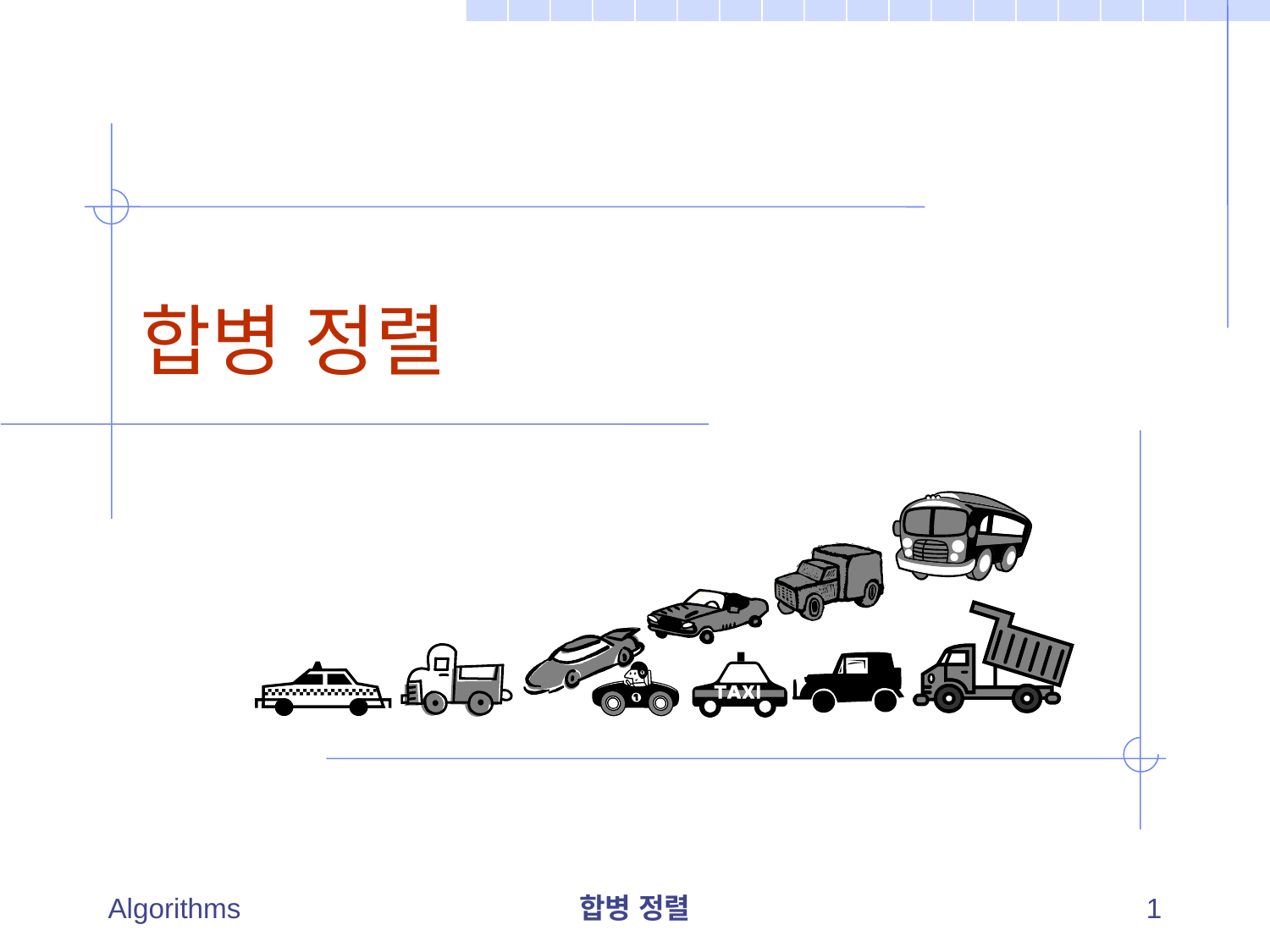

# 합병 정렬

Algorithms
합병 정렬
1